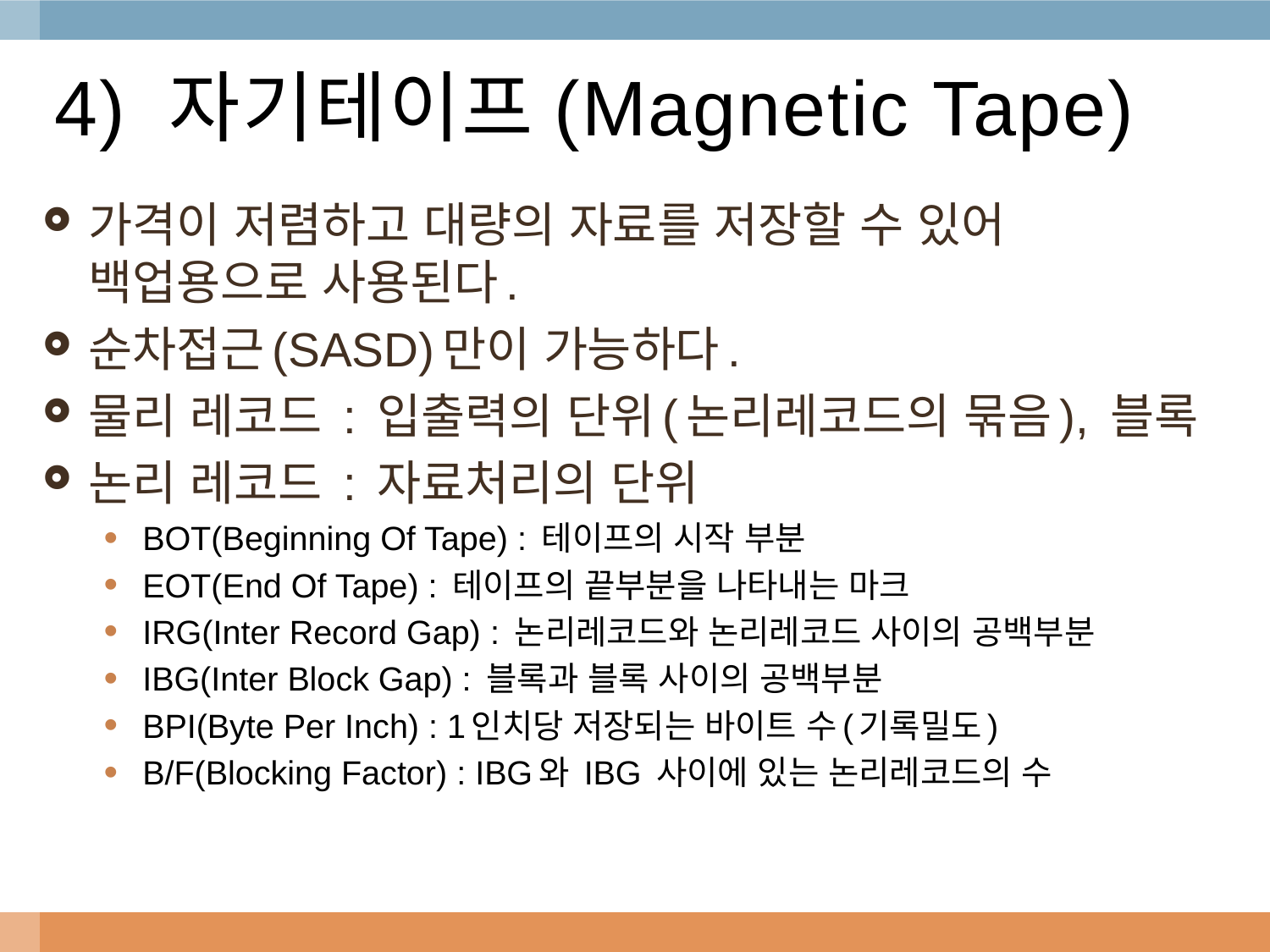

# 4) 자기테이프(Magnetic Tape)
가격이 저렴하고 대량의 자료를 저장할 수 있어 백업용으로 사용된다.
순차접근(SASD)만이 가능하다.
물리 레코드 : 입출력의 단위(논리레코드의 묶음), 블록
논리 레코드 : 자료처리의 단위
BOT(Beginning Of Tape) : 테이프의 시작 부분
EOT(End Of Tape) : 테이프의 끝부분을 나타내는 마크
IRG(Inter Record Gap) : 논리레코드와 논리레코드 사이의 공백부분
IBG(Inter Block Gap) : 블록과 블록 사이의 공백부분
BPI(Byte Per Inch) : 1인치당 저장되는 바이트 수(기록밀도)
B/F(Blocking Factor) : IBG와 IBG 사이에 있는 논리레코드의 수